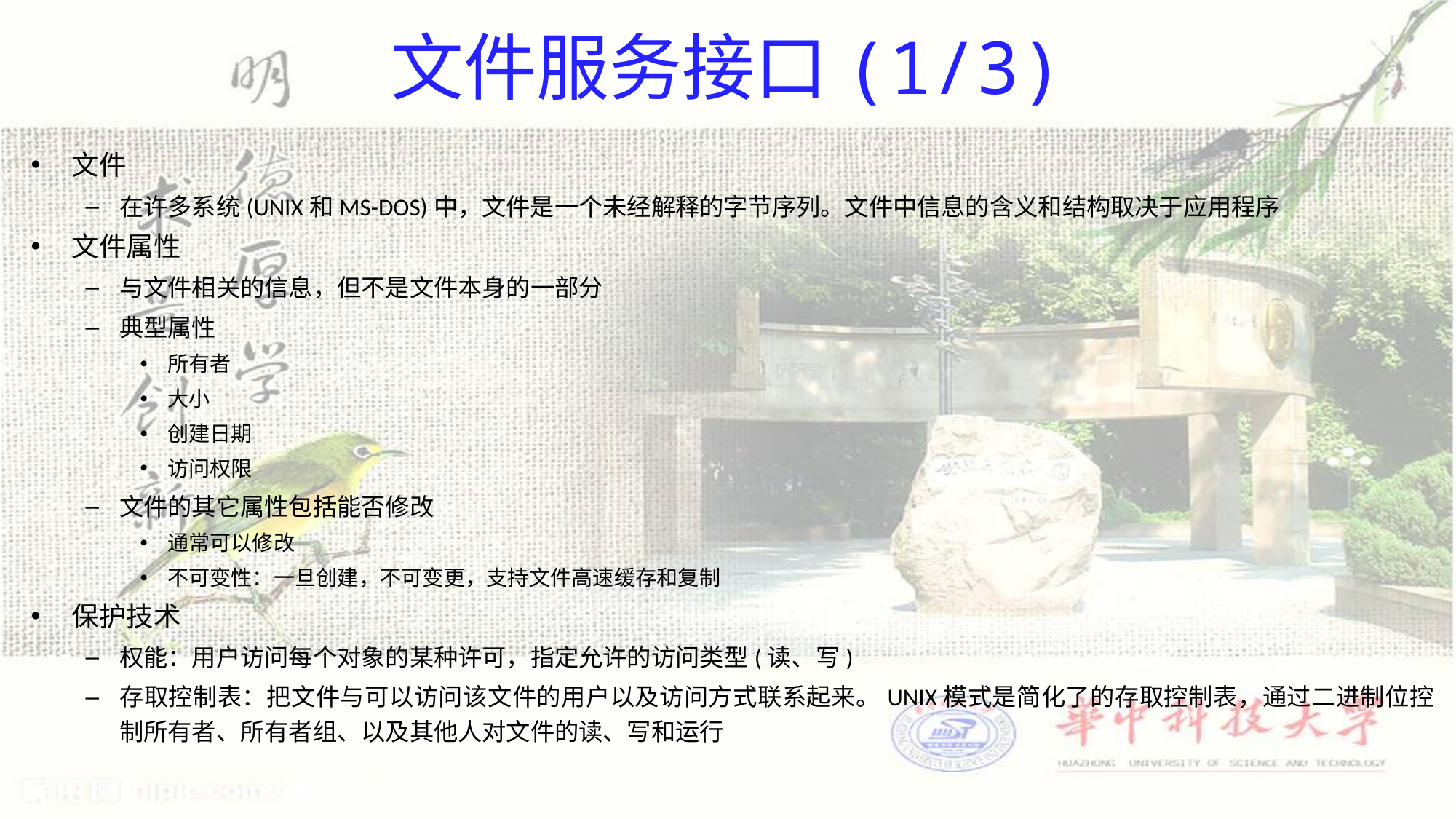

# 文件服务接口(1/3)
文件
在许多系统(UNIX和MS-DOS)中，文件是一个未经解释的字节序列。文件中信息的含义和结构取决于应用程序
文件属性
与文件相关的信息，但不是文件本身的一部分
典型属性
所有者
大小
创建日期
访问权限
文件的其它属性包括能否修改
通常可以修改
不可变性：一旦创建，不可变更，支持文件高速缓存和复制
保护技术
权能：用户访问每个对象的某种许可，指定允许的访问类型(读、写)
存取控制表：把文件与可以访问该文件的用户以及访问方式联系起来。UNIX模式是简化了的存取控制表，通过二进制位控制所有者、所有者组、以及其他人对文件的读、写和运行